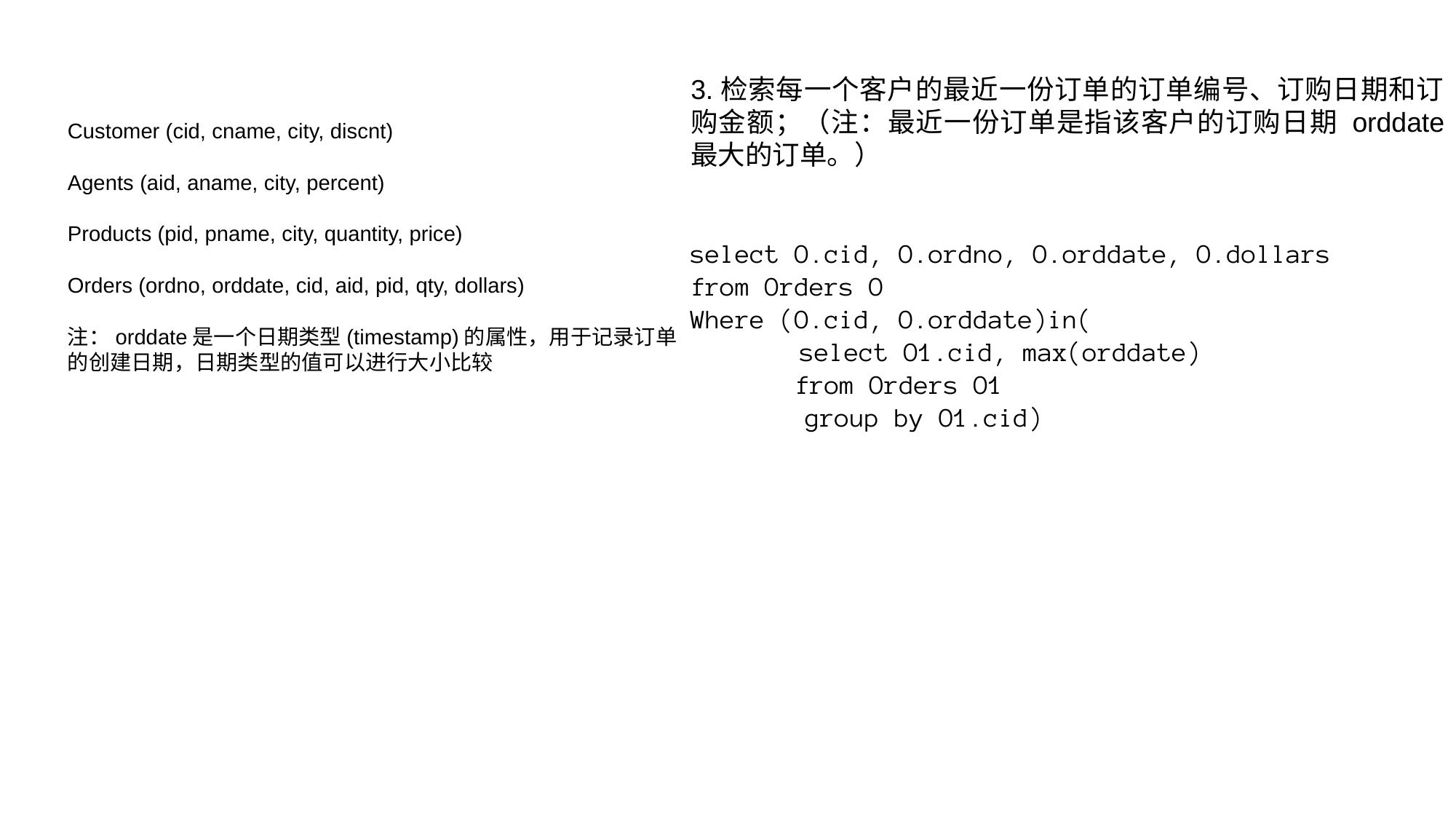

3.检索每一个客户的最近一份订单的订单编号、订购日期和订购金额；（注：最近一份订单是指该客户的订购日期 orddate 最大的订单。）

select O.cid, O.ordno, O.orddate, O.dollars
from Orders O
Where (O.cid, O.orddate)in(
	select O1.cid, max(orddate)
       from Orders O1
               group by O1.cid)

Customer (cid, cname, city, discnt)

Agents (aid, aname, city, percent)

Products (pid, pname, city, quantity, price)

Orders (ordno, orddate, cid, aid, pid, qty, dollars)

注：orddate是一个日期类型(timestamp)的属性，用于记录订单的创建日期，日期类型的值可以进行大小比较